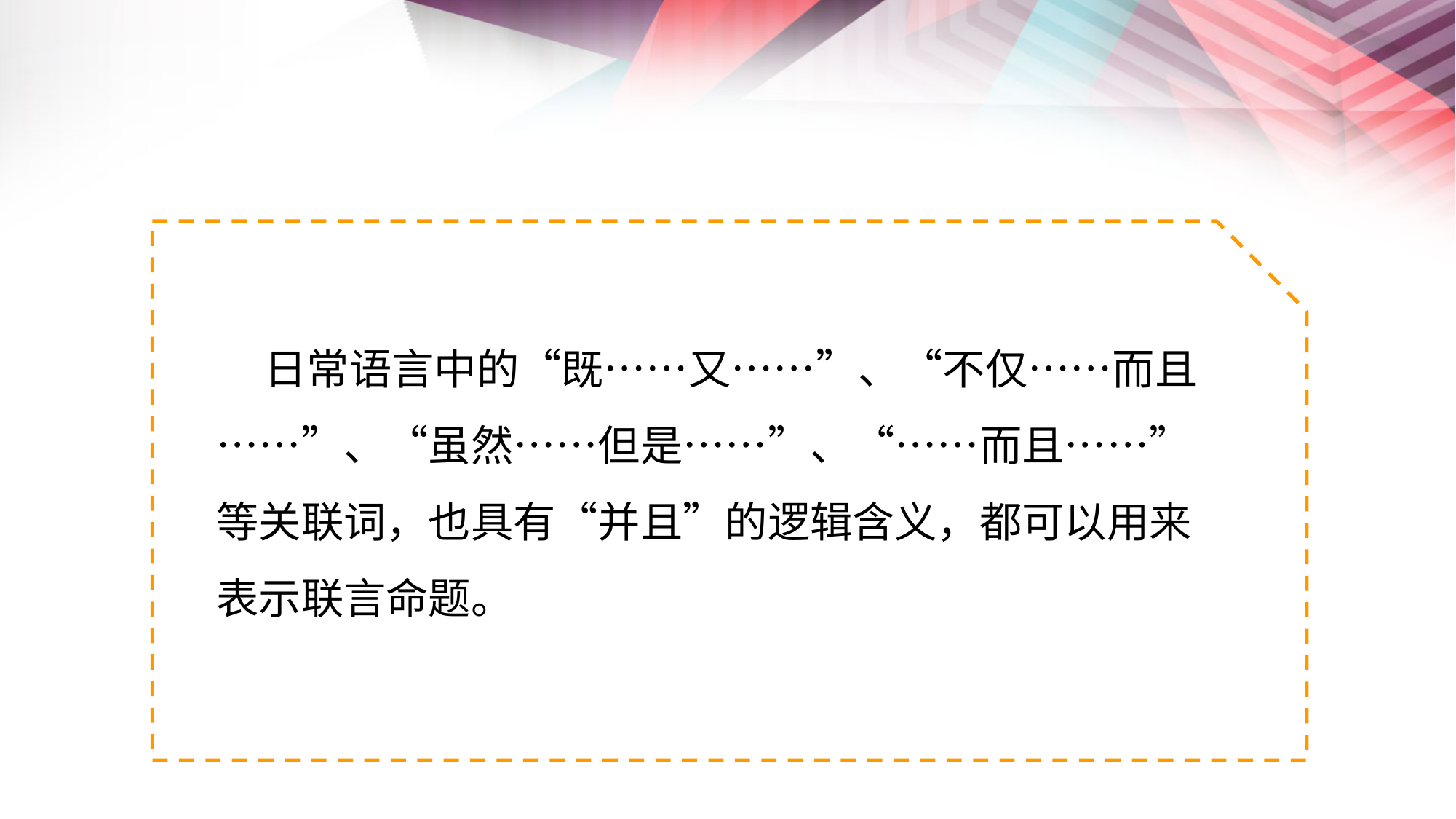

联言联结词

    日常语言中的“既……又……”、“不仅……而且……”、“虽然……但是……”、“……而且……”等关联词，也具有“并且”的逻辑含义，都可以用来表示联言命题。